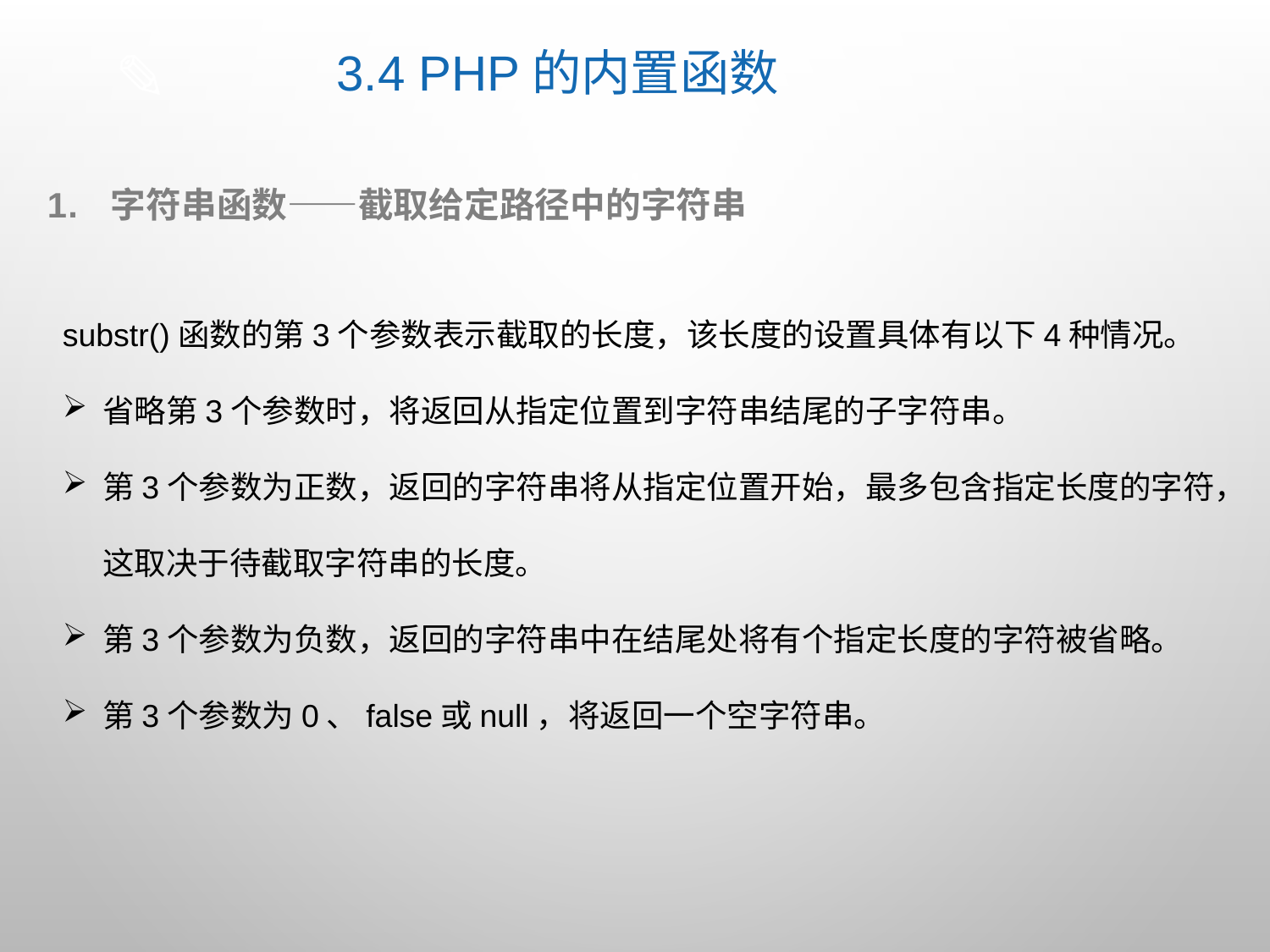

# 3.4 PHP的内置函数
字符串函数——截取给定路径中的字符串
substr()函数的第3个参数表示截取的长度，该长度的设置具体有以下4种情况。
省略第3个参数时，将返回从指定位置到字符串结尾的子字符串。
第3个参数为正数，返回的字符串将从指定位置开始，最多包含指定长度的字符，这取决于待截取字符串的长度。
第3个参数为负数，返回的字符串中在结尾处将有个指定长度的字符被省略。
第3个参数为0、false或null，将返回一个空字符串。